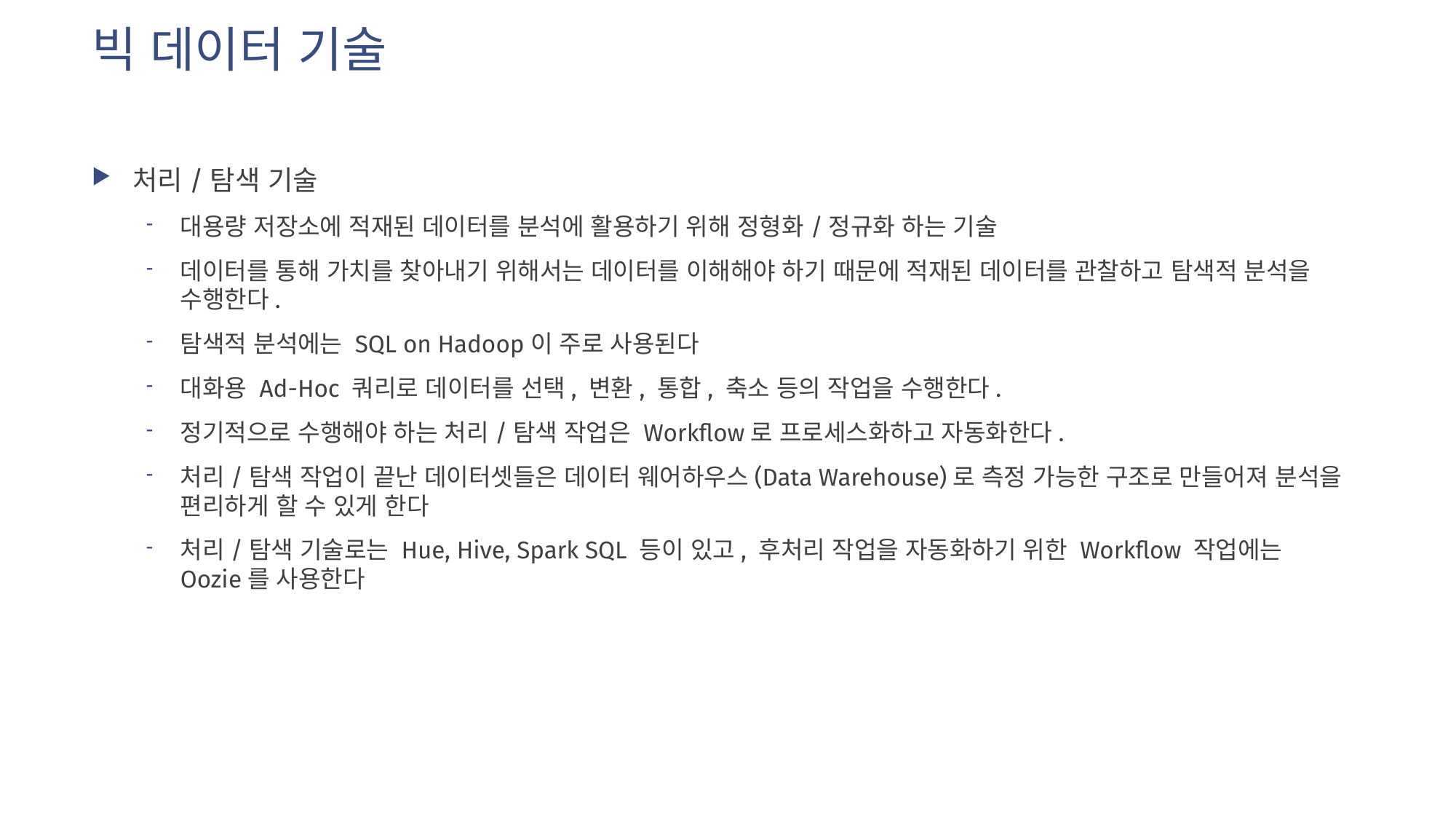

# 빅 데이터 기술
처리/탐색 기술
대용량 저장소에 적재된 데이터를 분석에 활용하기 위해 정형화/정규화 하는 기술
데이터를 통해 가치를 찾아내기 위해서는 데이터를 이해해야 하기 때문에 적재된 데이터를 관찰하고 탐색적 분석을 수행한다.
탐색적 분석에는 SQL on Hadoop이 주로 사용된다
대화용 Ad-Hoc 쿼리로 데이터를 선택, 변환, 통합, 축소 등의 작업을 수행한다.
정기적으로 수행해야 하는 처리/탐색 작업은 Workflow로 프로세스화하고 자동화한다.
처리/탐색 작업이 끝난 데이터셋들은 데이터 웨어하우스(Data Warehouse)로 측정 가능한 구조로 만들어져 분석을 편리하게 할 수 있게 한다
처리/탐색 기술로는 Hue, Hive, Spark SQL 등이 있고, 후처리 작업을 자동화하기 위한 Workflow 작업에는 Oozie를 사용한다